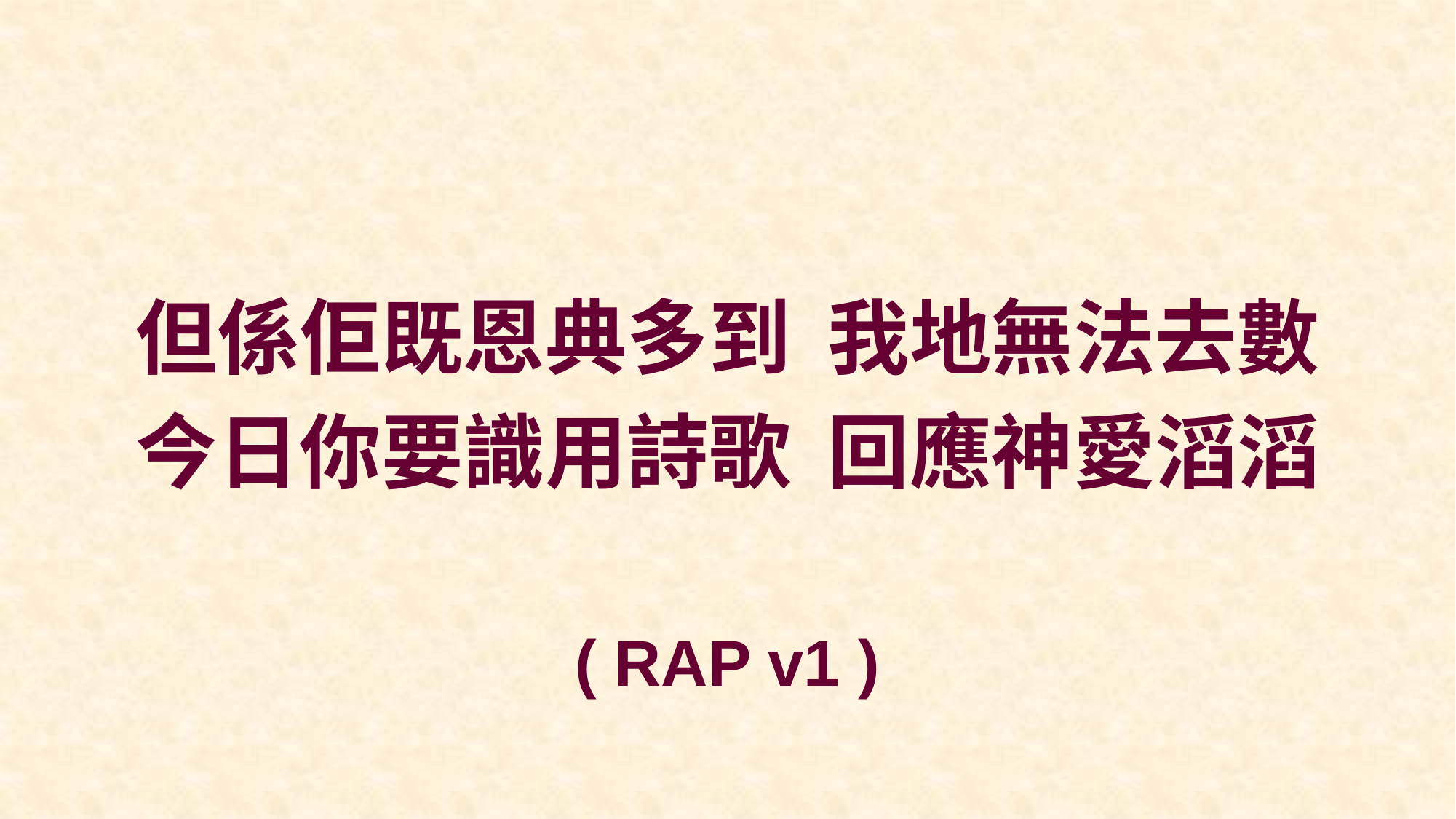

但係佢既恩典多到  我地無法去數
今日你要識用詩歌  回應神愛滔滔
( RAP v1 )